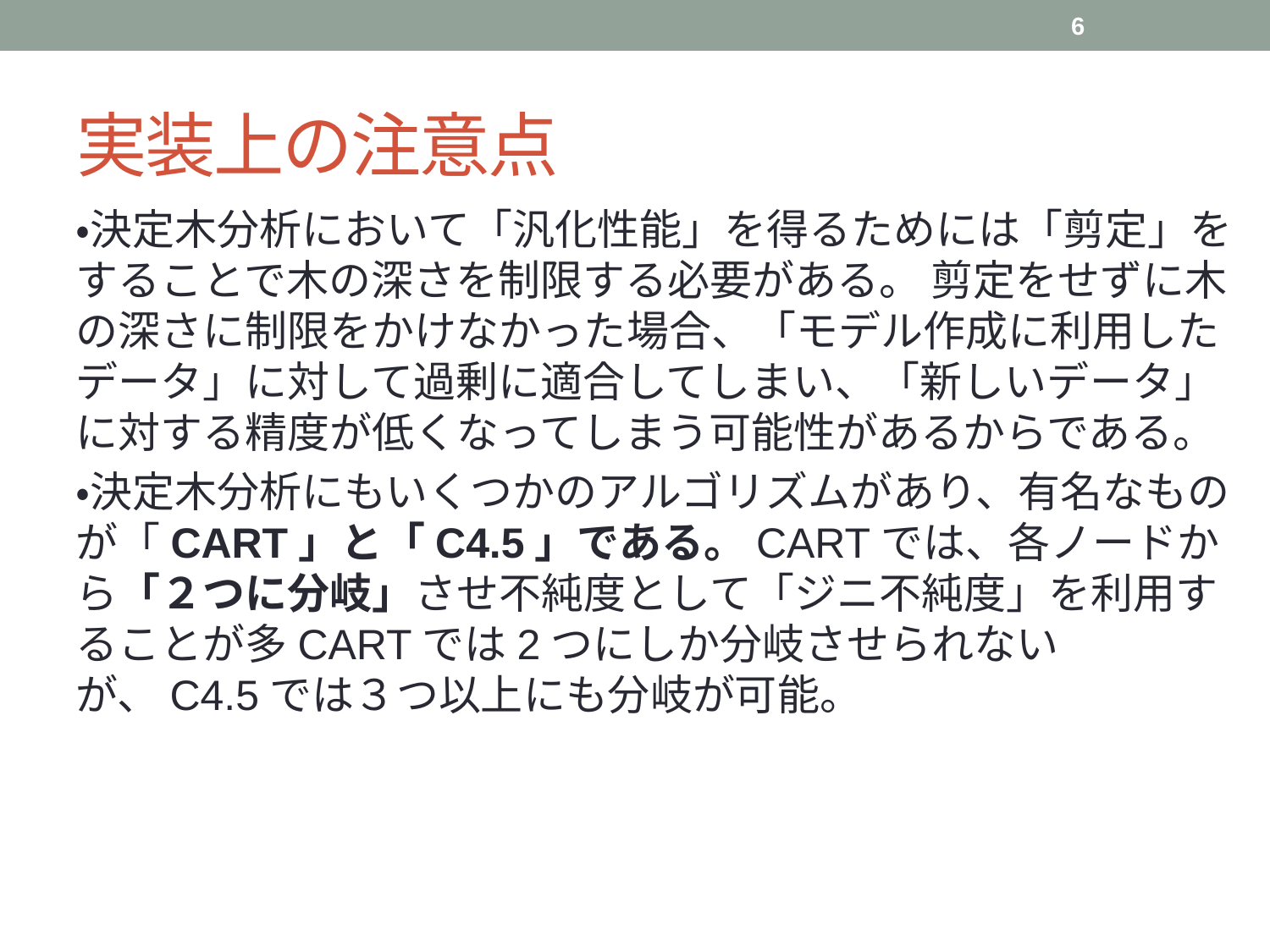

6
# 実装上の注意点
・決定木分析において「汎化性能」を得るためには「剪定」をすることで木の深さを制限する必要がある。 剪定をせずに木の深さに制限をかけなかった場合、「モデル作成に利用したデータ」に対して過剰に適合してしまい、「新しいデータ」に対する精度が低くなってしまう可能性があるからである。
・決定木分析にもいくつかのアルゴリズムがあり、有名なものが「CART」と「C4.5」である。CARTでは、各ノードから「２つに分岐」させ不純度として「ジニ不純度」を利用することが多CARTでは2つにしか分岐させられないが、C4.5では３つ以上にも分岐が可能。